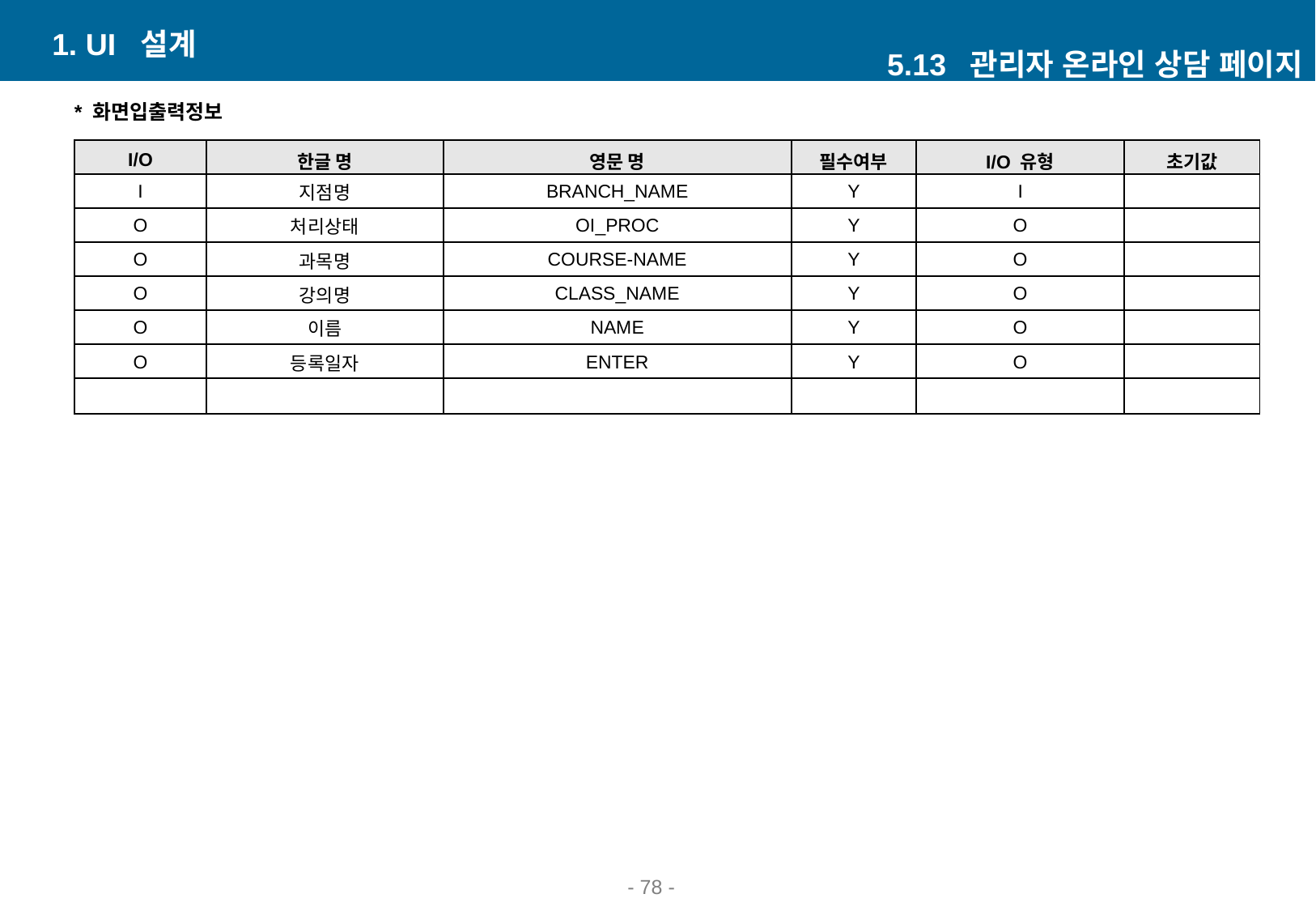

1. UI  설계
5.13  관리자 온라인 상담 페이지
* 화면입출력정보
| I/O | 한글 명 | 영문 명 | 필수여부 | I/O 유형 | 초기값 |
| --- | --- | --- | --- | --- | --- |
| I | 지점명 | BRANCH\_NAME | Y | I |  |
| O | 처리상태 | OI\_PROC | Y | O |  |
| O | 과목명 | COURSE-NAME | Y | O |  |
| O | 강의명 | CLASS\_NAME | Y | O |  |
| O | 이름 | NAME | Y | O |  |
| O | 등록일자 | ENTER | Y | O |  |
|  |  |  |  |  |  |
- 78 -